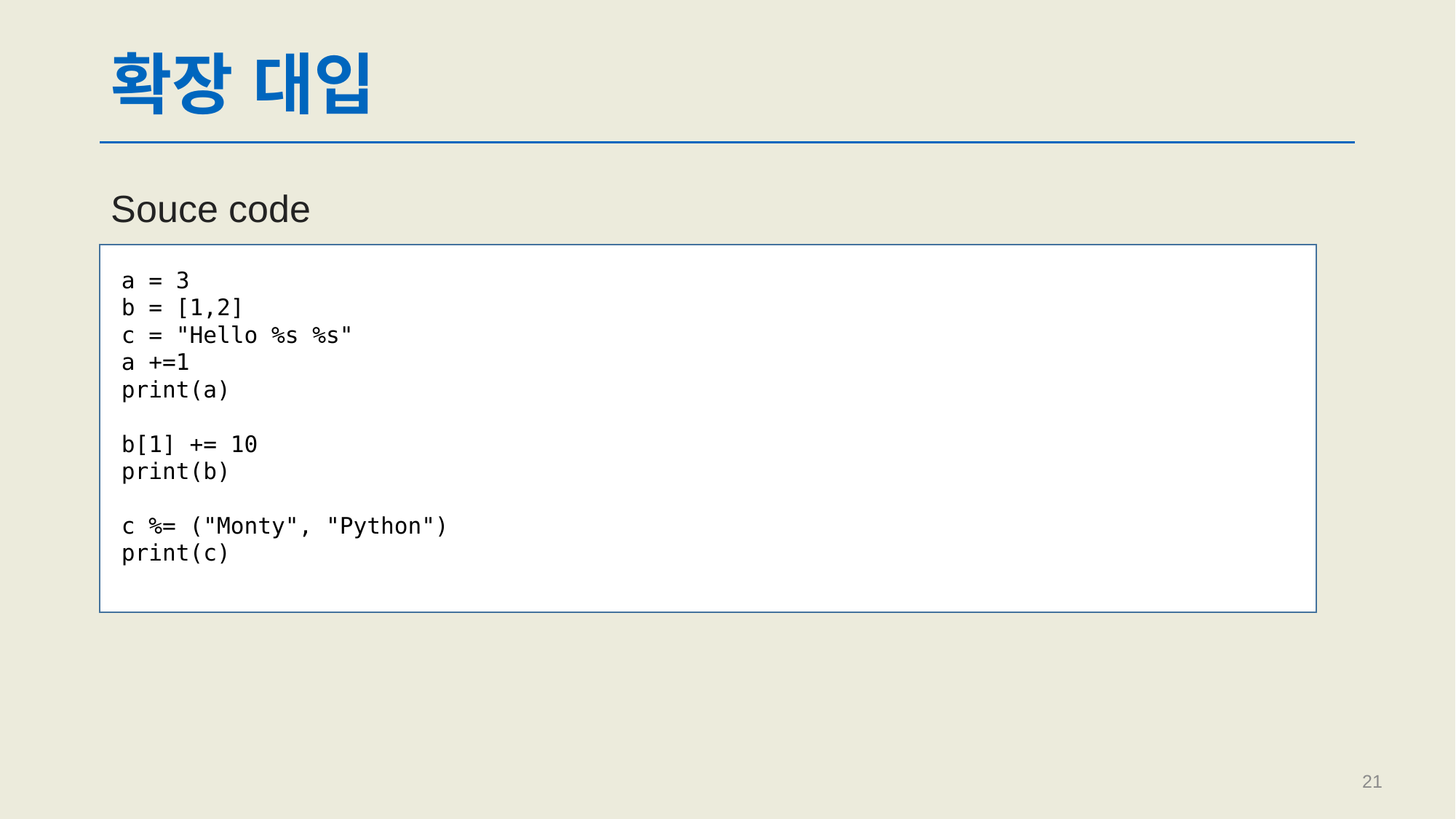

# 확장 대입
Souce code
a = 3
b = [1,2]
c = "Hello %s %s"
a +=1
print(a)

b[1] += 10
print(b)

c %= ("Monty", "Python")
print(c)
21